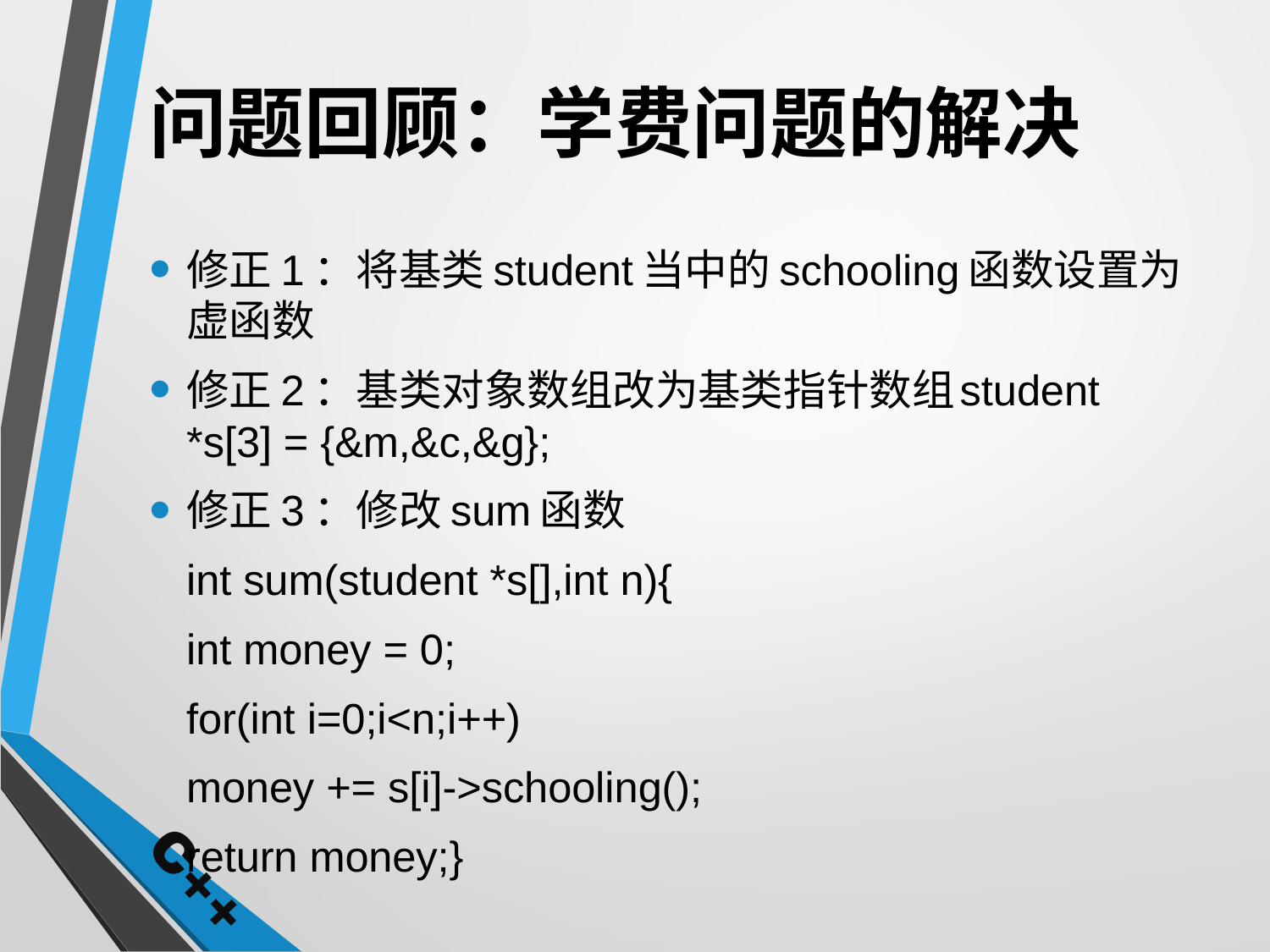

# 问题回顾：学费问题的解决
修正1：将基类student当中的schooling函数设置为虚函数
修正2：基类对象数组改为基类指针数组	student *s[3] = {&m,&c,&g};
修正3：修改sum函数
	int sum(student *s[],int n){
	int money = 0;
	for(int i=0;i<n;i++)
		money += s[i]->schooling();
		return money;}